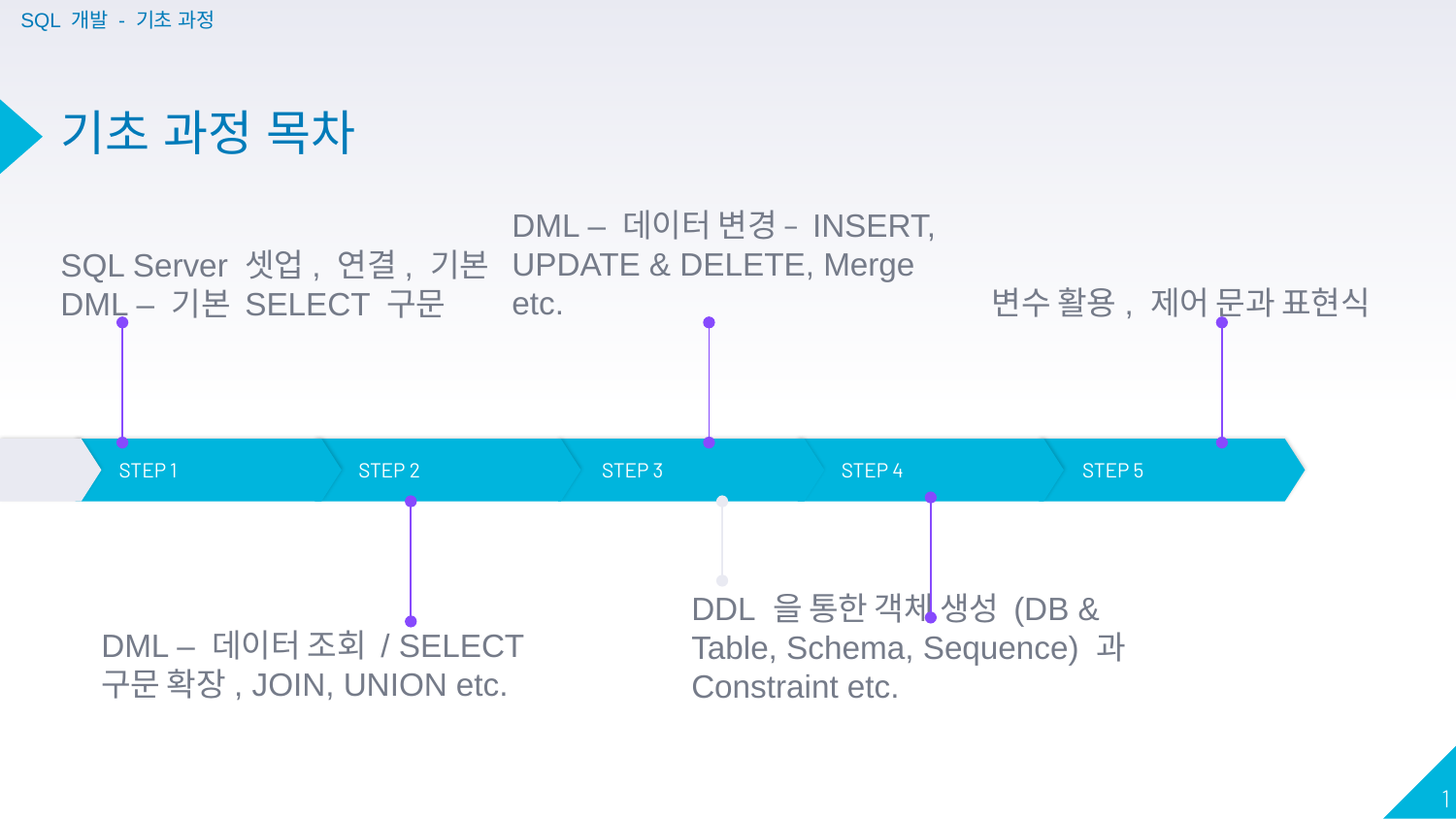

# SQL 개발 - 기초 과정
기초 과정 목차
DML – 데이터 변경 – INSERT, UPDATE & DELETE, Merge etc.
SQL Server 셋업, 연결, 기본 DML – 기본 SELECT 구문
변수 활용, 제어 문과 표현식

STEP 1
STEP 2
STEP 3
STEP 4
STEP 5
DML – 데이터 조회 / SELECT 구문 확장, JOIN, UNION etc.
DDL 을 통한 객체 생성 (DB & Table, Schema, Sequence) 과 Constraint etc.
1